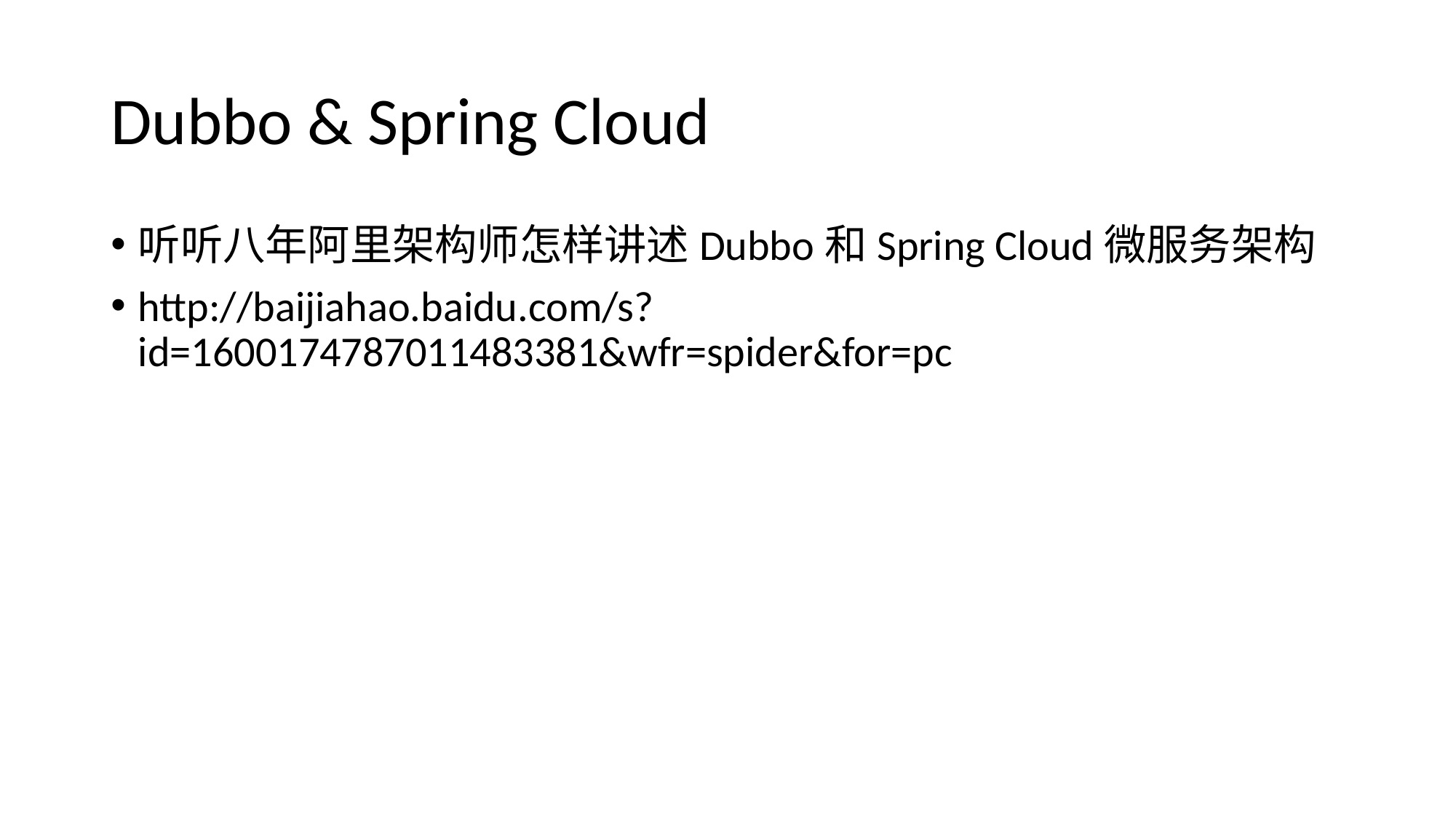

# Dubbo & Spring Cloud
听听八年阿里架构师怎样讲述Dubbo和Spring Cloud微服务架构
http://baijiahao.baidu.com/s?id=1600174787011483381&wfr=spider&for=pc